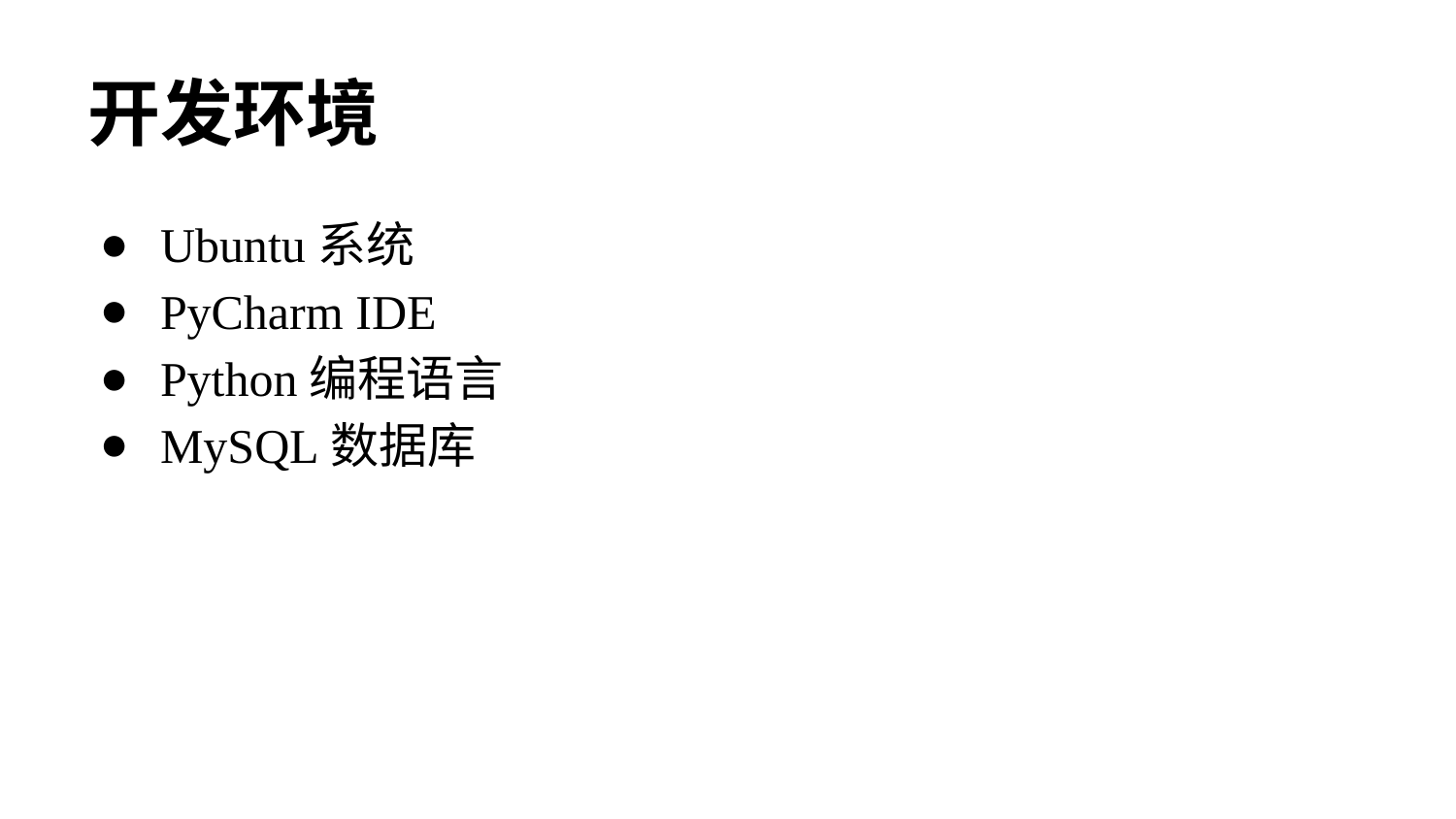

# 开发环境
Ubuntu系统
PyCharm IDE
Python编程语言
MySQL数据库